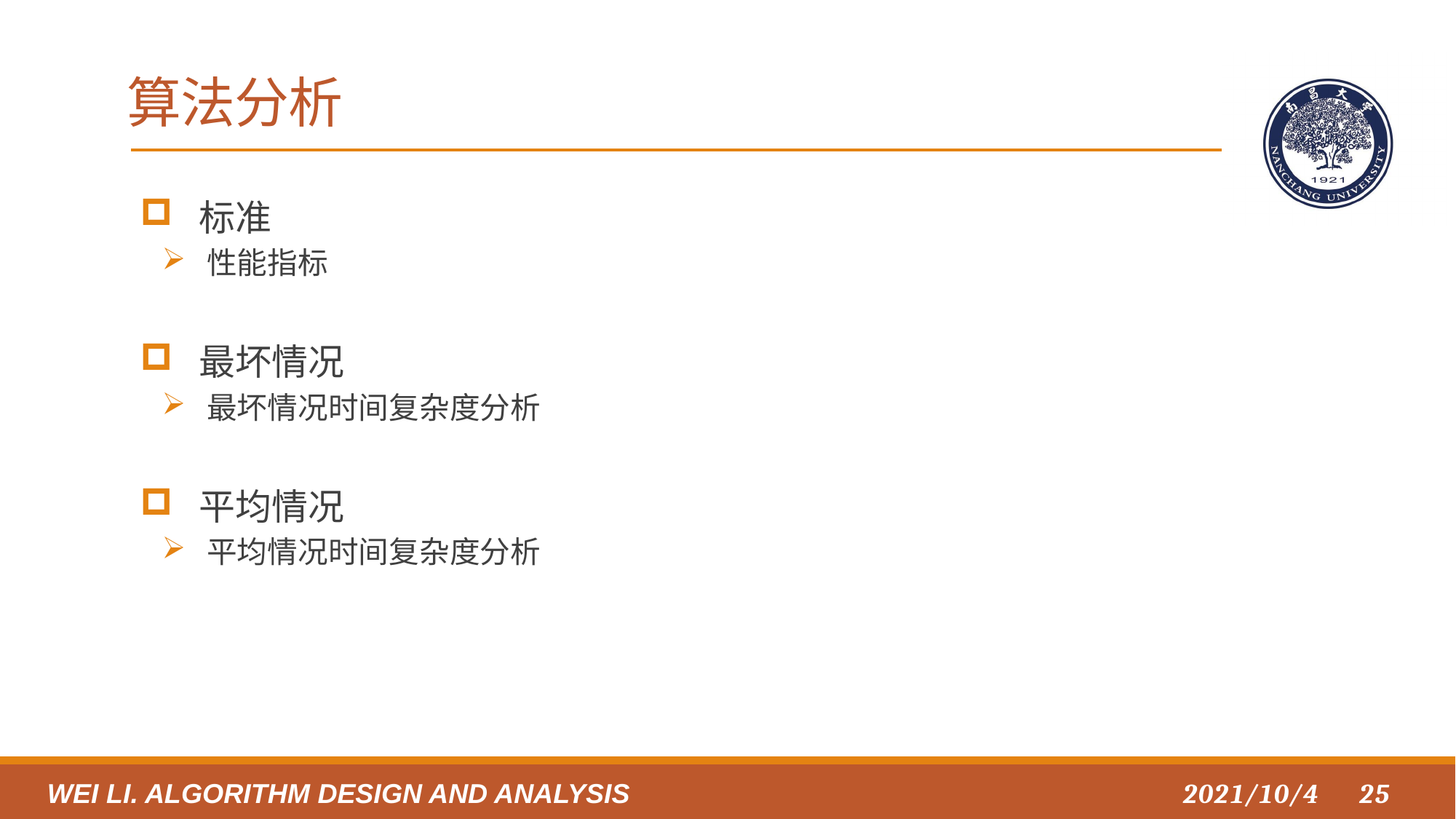

# 算法分析
  标准
  性能指标

  最坏情况
  最坏情况时间复杂度分析

  平均情况
  平均情况时间复杂度分析
Wei li. ALGORITHM DESIGN AND ANALYSIS
2021/10/4
25